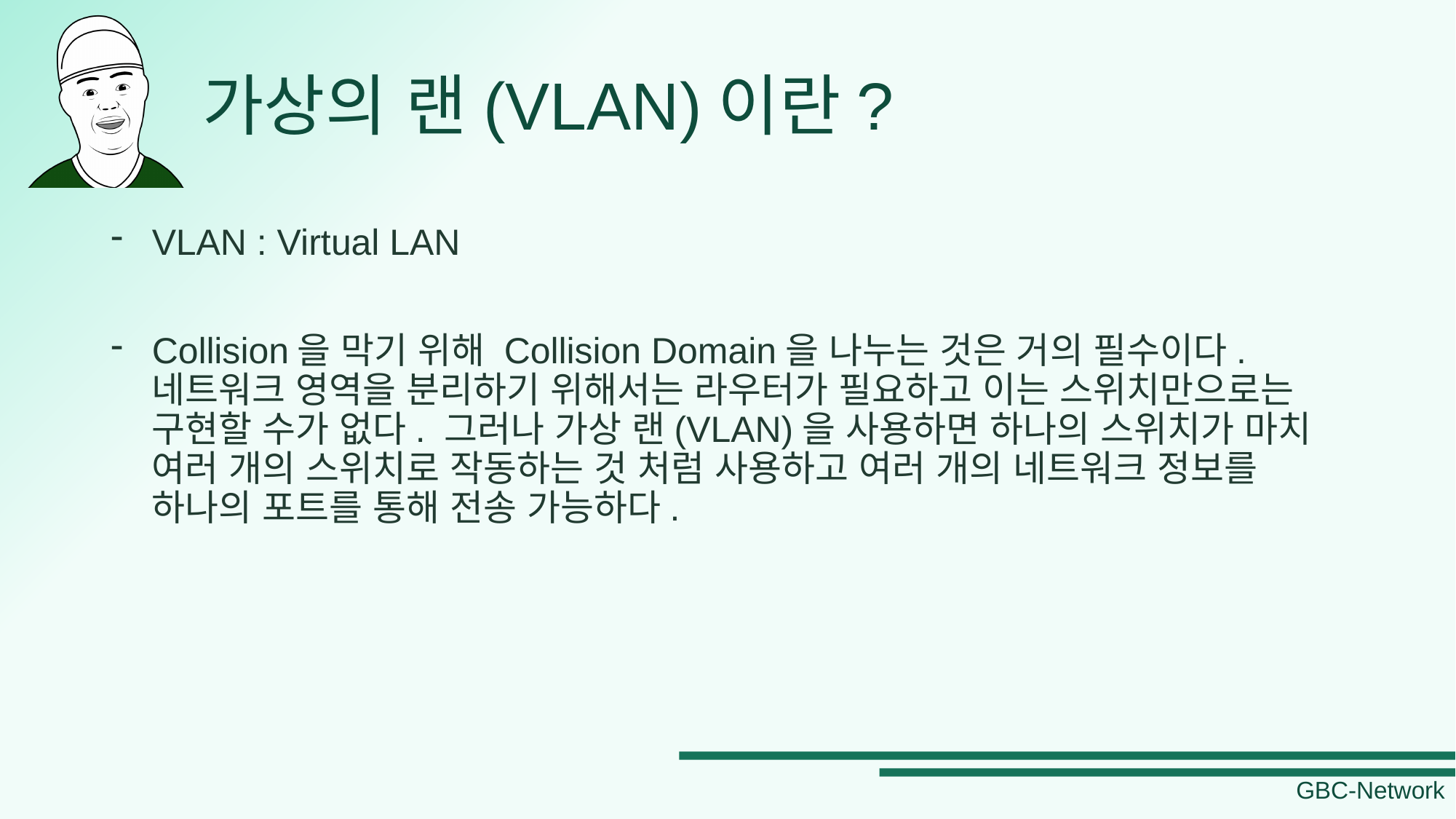

# 가상의 랜(VLAN)이란?
VLAN : Virtual LAN

Collision을 막기 위해 Collision Domain을 나누는 것은 거의 필수이다. 네트워크 영역을 분리하기 위해서는 라우터가 필요하고 이는 스위치만으로는 구현할 수가 없다. 그러나 가상 랜(VLAN)을 사용하면 하나의 스위치가 마치 여러 개의 스위치로 작동하는 것 처럼 사용하고 여러 개의 네트워크 정보를 하나의 포트를 통해 전송 가능하다.